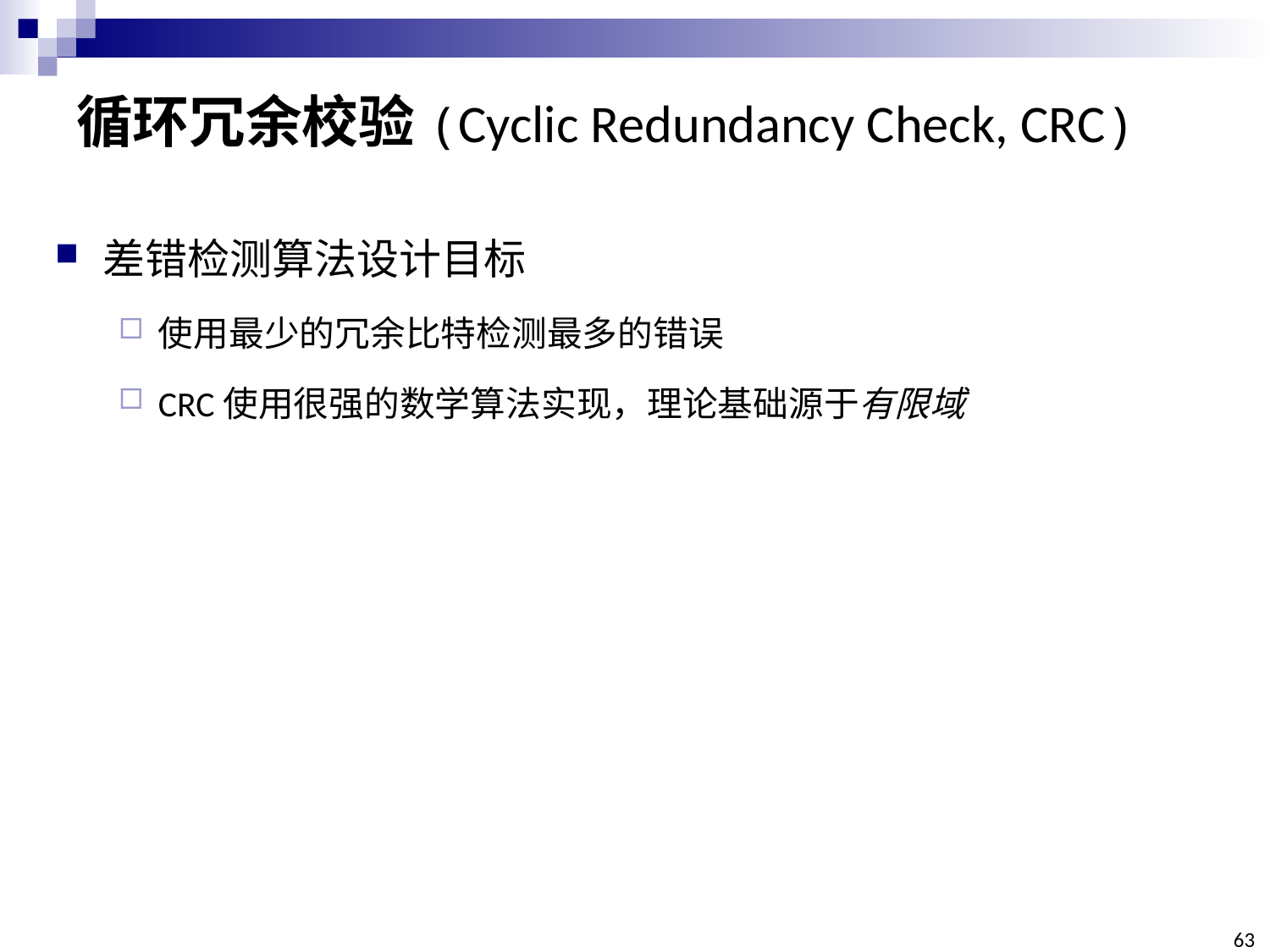

# 循环冗余校验(Cyclic Redundancy Check, CRC)
差错检测算法设计目标
使用最少的冗余比特检测最多的错误
CRC使用很强的数学算法实现，理论基础源于有限域
63